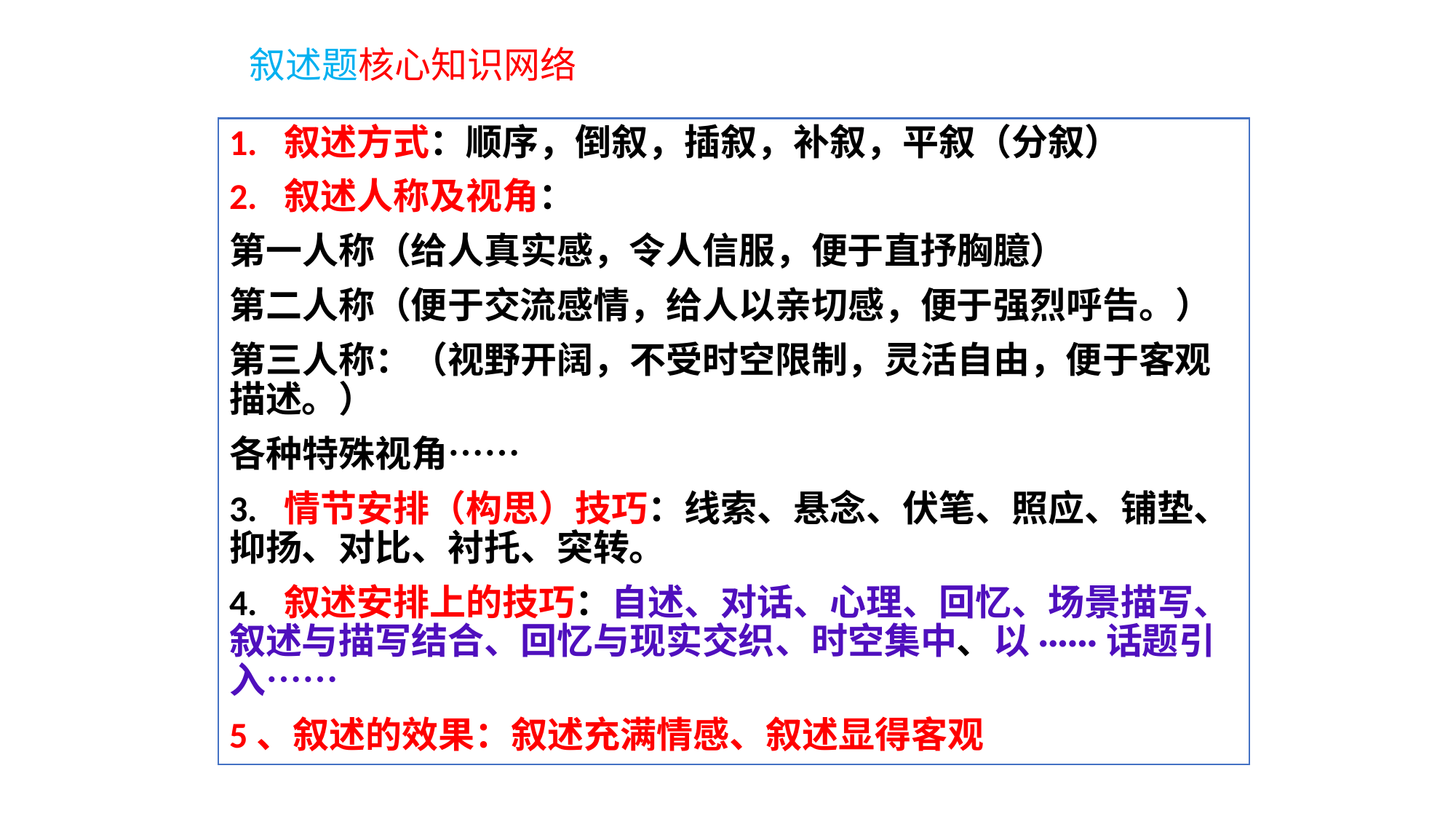

叙述题核心知识网络
1. 叙述方式：顺序，倒叙，插叙，补叙，平叙（分叙）
2. 叙述人称及视角：
第一人称（给人真实感，令人信服，便于直抒胸臆）
第二人称（便于交流感情，给人以亲切感，便于强烈呼告。）
第三人称：（视野开阔，不受时空限制，灵活自由，便于客观描述。）
各种特殊视角……
3. 情节安排（构思）技巧：线索、悬念、伏笔、照应、铺垫、抑扬、对比、衬托、突转。
4. 叙述安排上的技巧：自述、对话、心理、回忆、场景描写、叙述与描写结合、回忆与现实交织、时空集中、以······话题引入……
5、叙述的效果：叙述充满情感、叙述显得客观